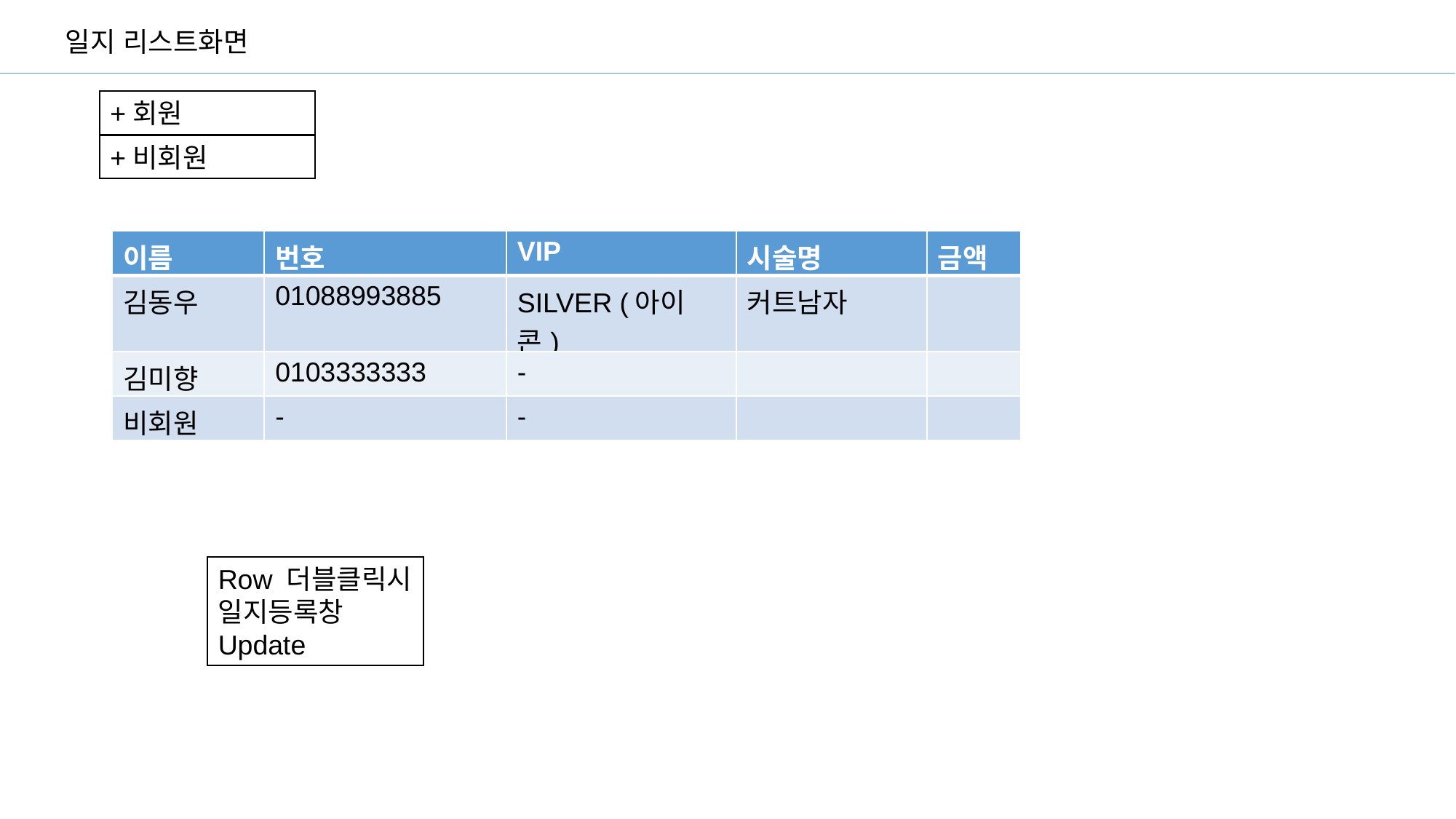

일지 리스트화면
+회원
+비회원
| 이름 | 번호 | VIP | 시술명 | 금액 |
| --- | --- | --- | --- | --- |
| 김동우 | 01088993885 | SILVER (아이콘) | 커트남자 |  |
| 김미향 | 0103333333 | - |  |  |
| 비회원 | - | - |  |  |
Row 더블클릭시 일지등록창
Update